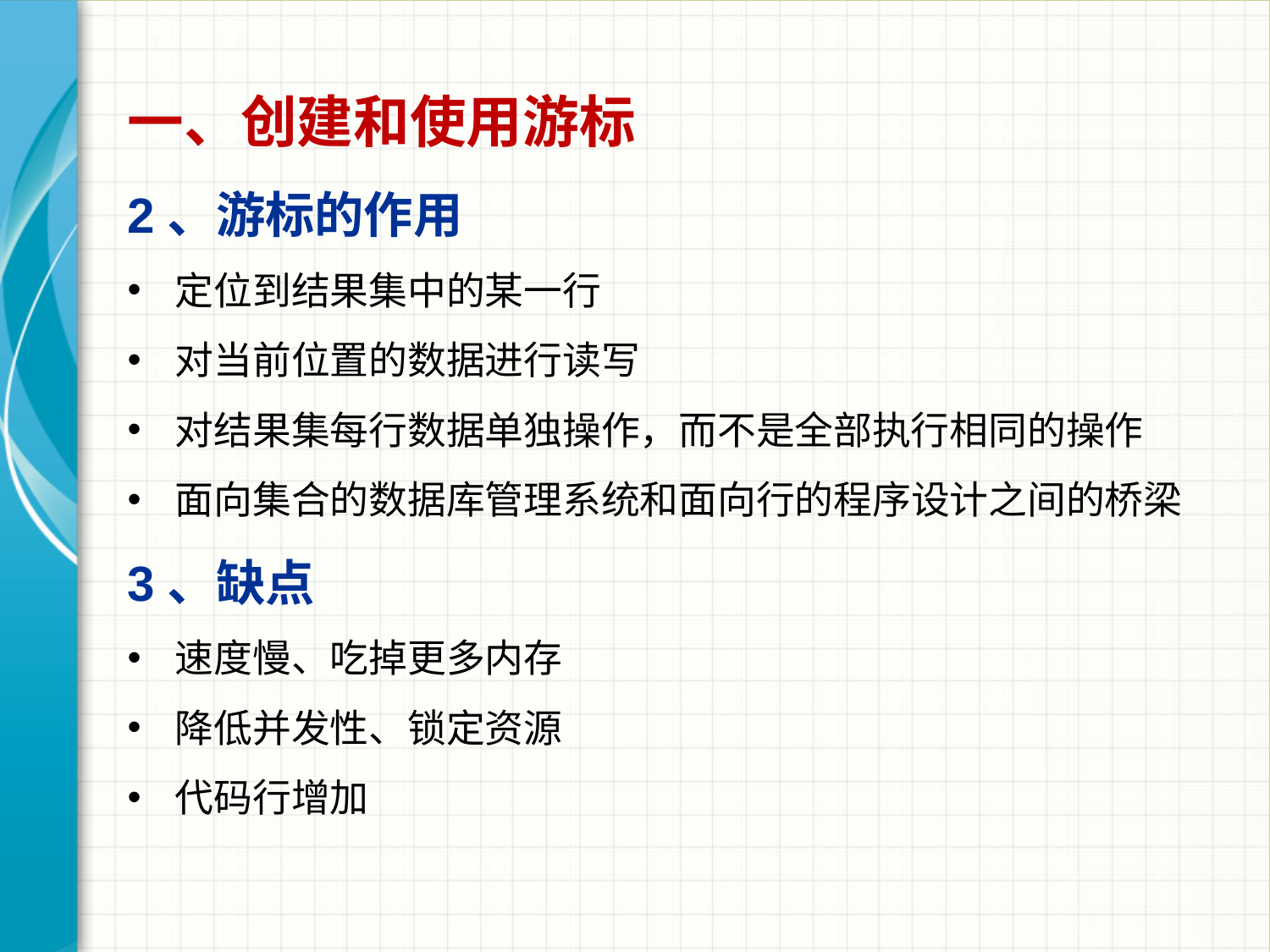

一、创建和使用游标
2、游标的作用
定位到结果集中的某一行
对当前位置的数据进行读写
对结果集每行数据单独操作，而不是全部执行相同的操作
面向集合的数据库管理系统和面向行的程序设计之间的桥梁
3、缺点
速度慢、吃掉更多内存
降低并发性、锁定资源
代码行增加